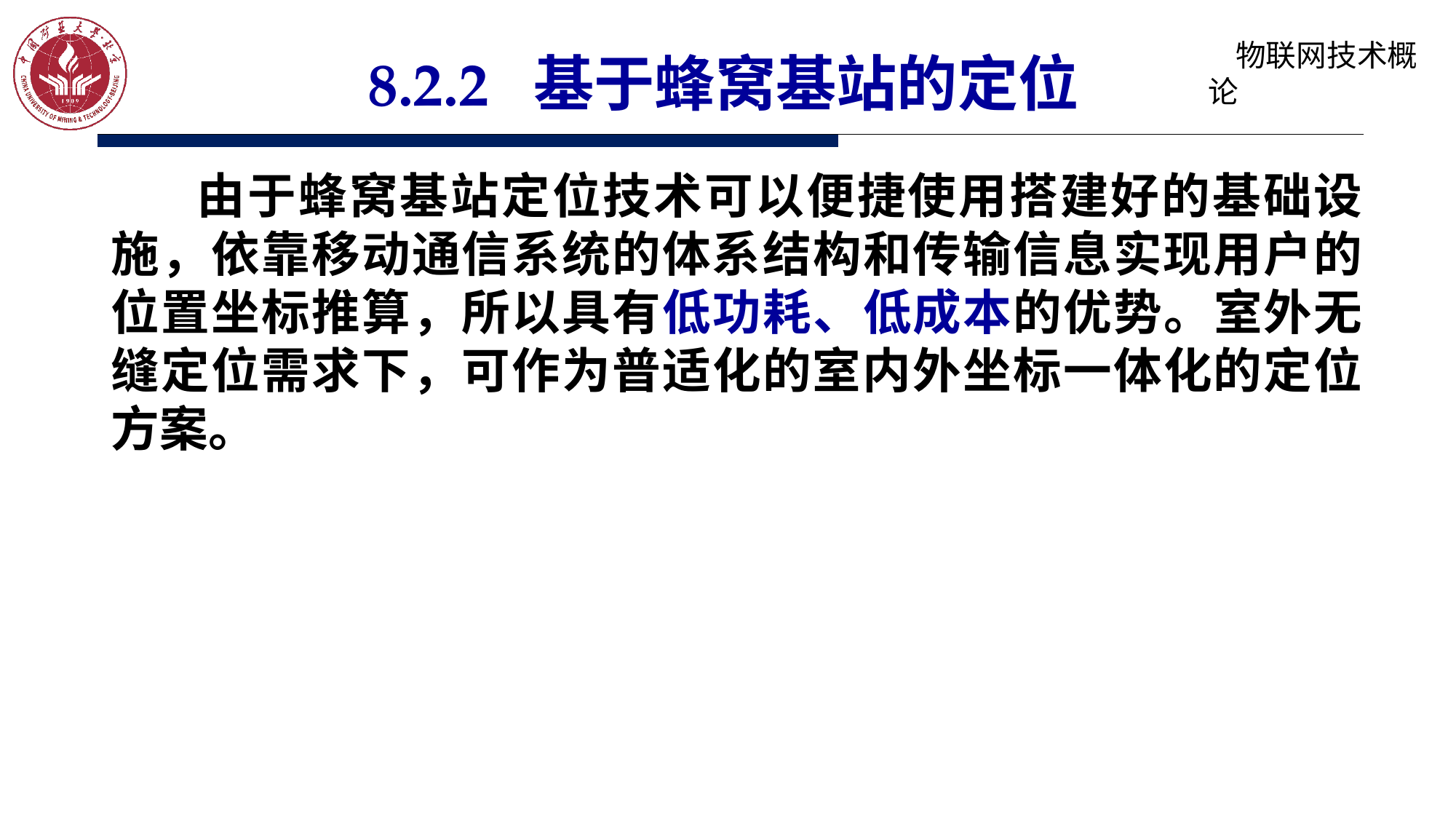

# 8.2.2  基于蜂窝基站的定位
由于蜂窝基站定位技术可以便捷使用搭建好的基础设施，依靠移动通信系统的体系结构和传输信息实现用户的位置坐标推算，所以具有低功耗、低成本的优势。室外无缝定位需求下，可作为普适化的室内外坐标一体化的定位方案。